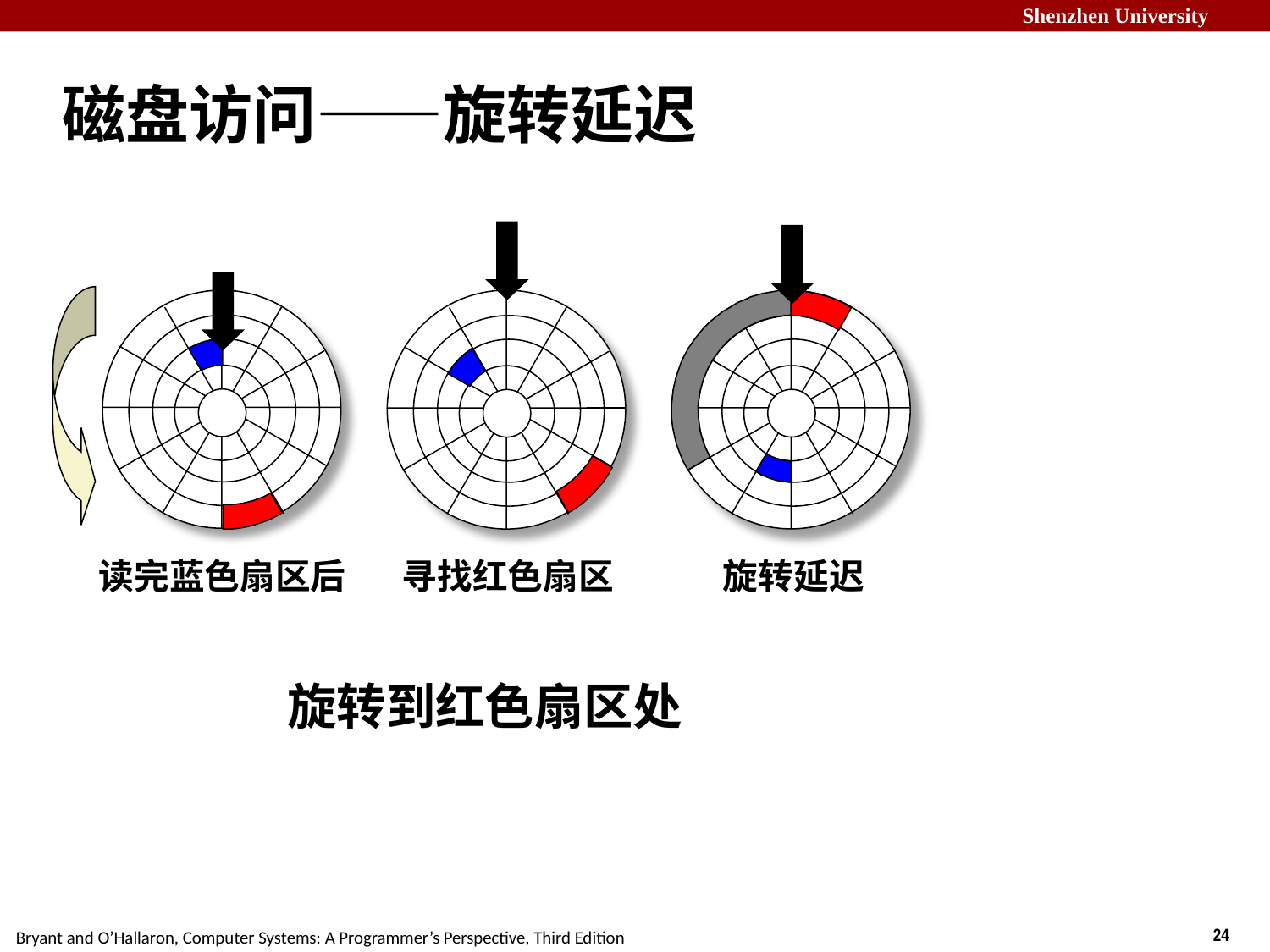

# 磁盘访问——旋转延迟

读完蓝色扇区后
寻找红色扇区
旋转延迟
旋转到红色扇区处